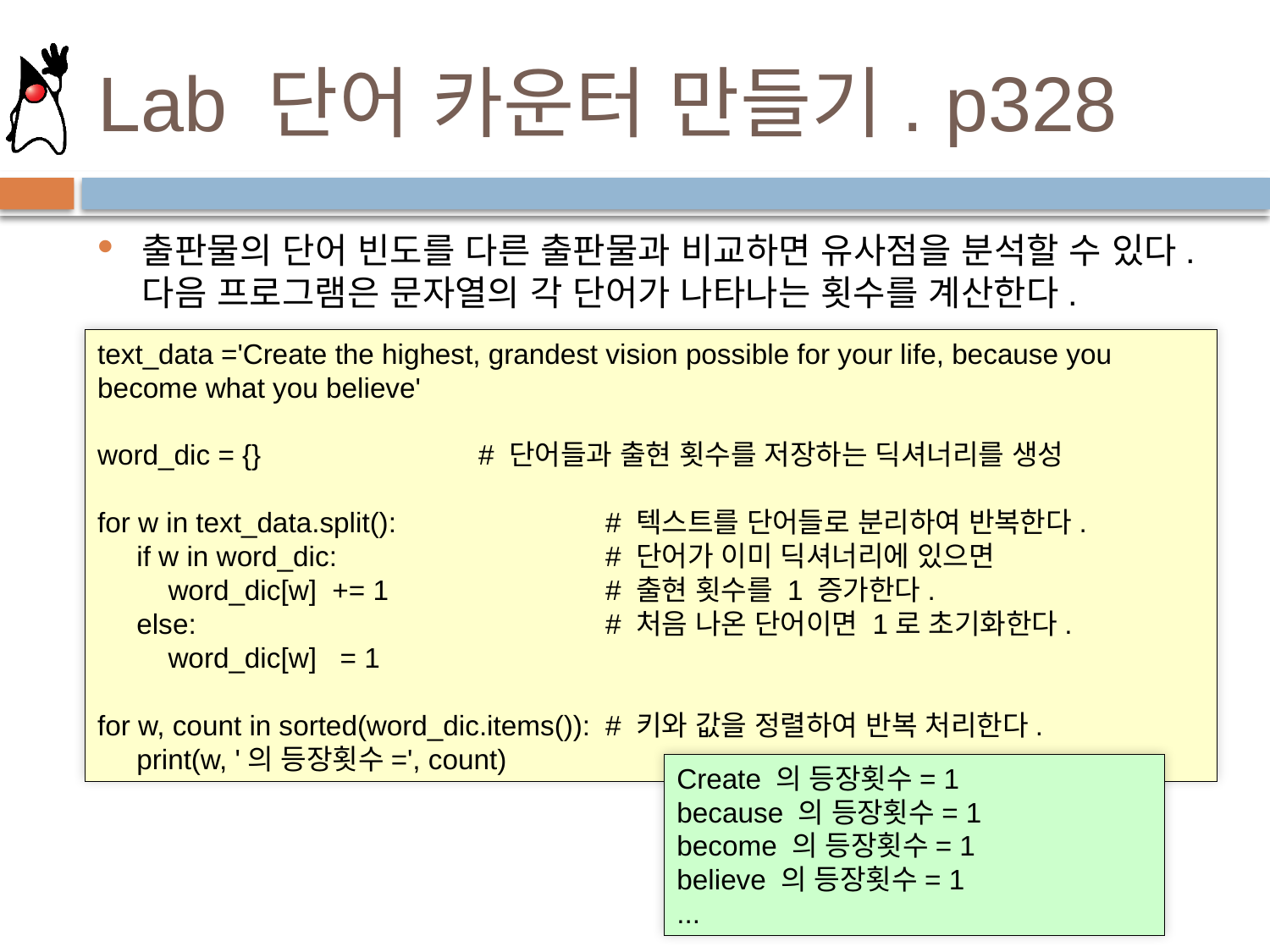

# Lab 단어 카운터 만들기. p328
출판물의 단어 빈도를 다른 출판물과 비교하면 유사점을 분석할 수 있다.  다음 프로그램은 문자열의 각 단어가 나타나는 횟수를 계산한다.
text_data ='Create the highest, grandest vision possible for your life, because you become what you believe'

word_dic = {}		# 단어들과 출현 횟수를 저장하는 딕셔너리를 생성

for w in text_data.split():		# 텍스트를 단어들로 분리하여 반복한다.
     if w in word_dic:			# 단어가 이미 딕셔너리에 있으면
         word_dic[w]  += 1  		# 출현 횟수를 1 증가한다.
     else:				# 처음 나온 단어이면 1로 초기화한다.
         word_dic[w]   = 1

for w, count in sorted(word_dic.items()):	# 키와 값을 정렬하여 반복 처리한다.
     print(w, '의 등장횟수=', count)
Create 의 등장횟수= 1
because 의 등장횟수= 1
become 의 등장횟수= 1
believe 의 등장횟수= 1
...